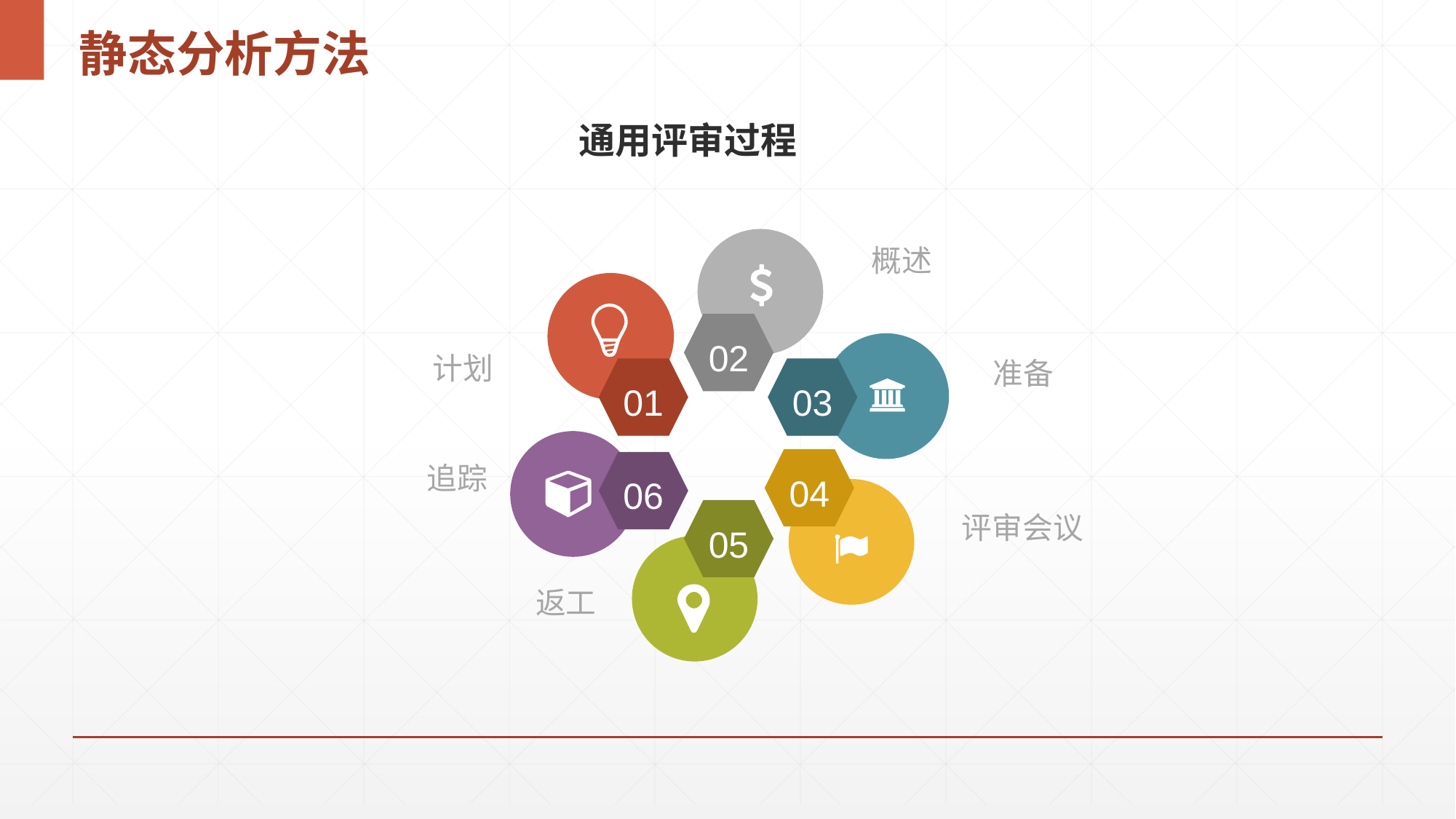

# 静态分析方法
通用评审过程

概述

02

计划
准备
01
03

04
06
追踪

05
评审会议

返工